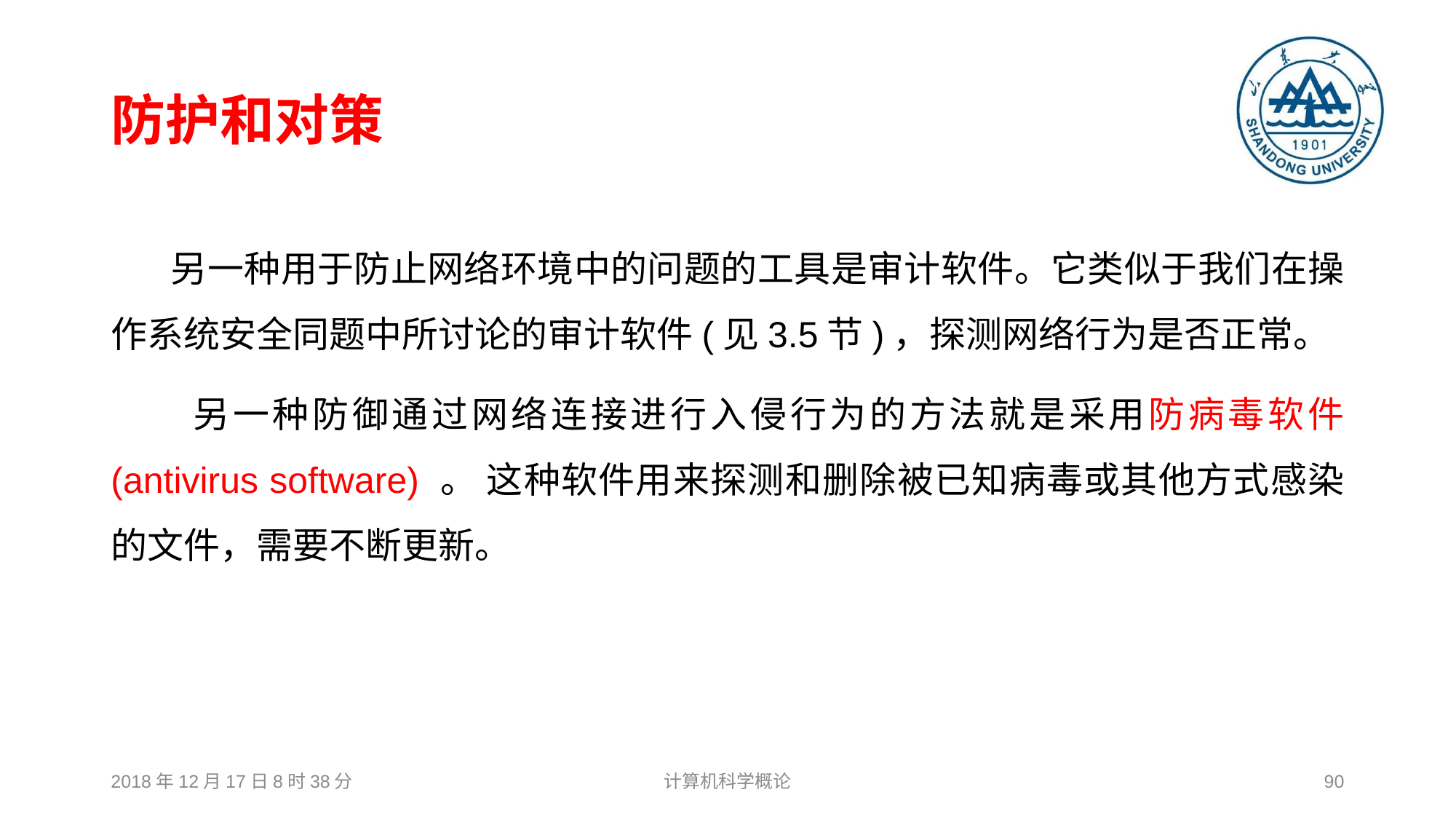

# 防护和对策
      另一种用于防止网络环境中的问题的工具是审计软件。它类似于我们在操作系统安全同题中所讨论的审计软件(见3.5节)，探测网络行为是否正常。
      另一种防御通过网络连接进行入侵行为的方法就是采用防病毒软件 (antivirus software) 。 这种软件用来探测和删除被已知病毒或其他方式感染的文件，需要不断更新。
2018年12月17日8时38分
计算机科学概论
90